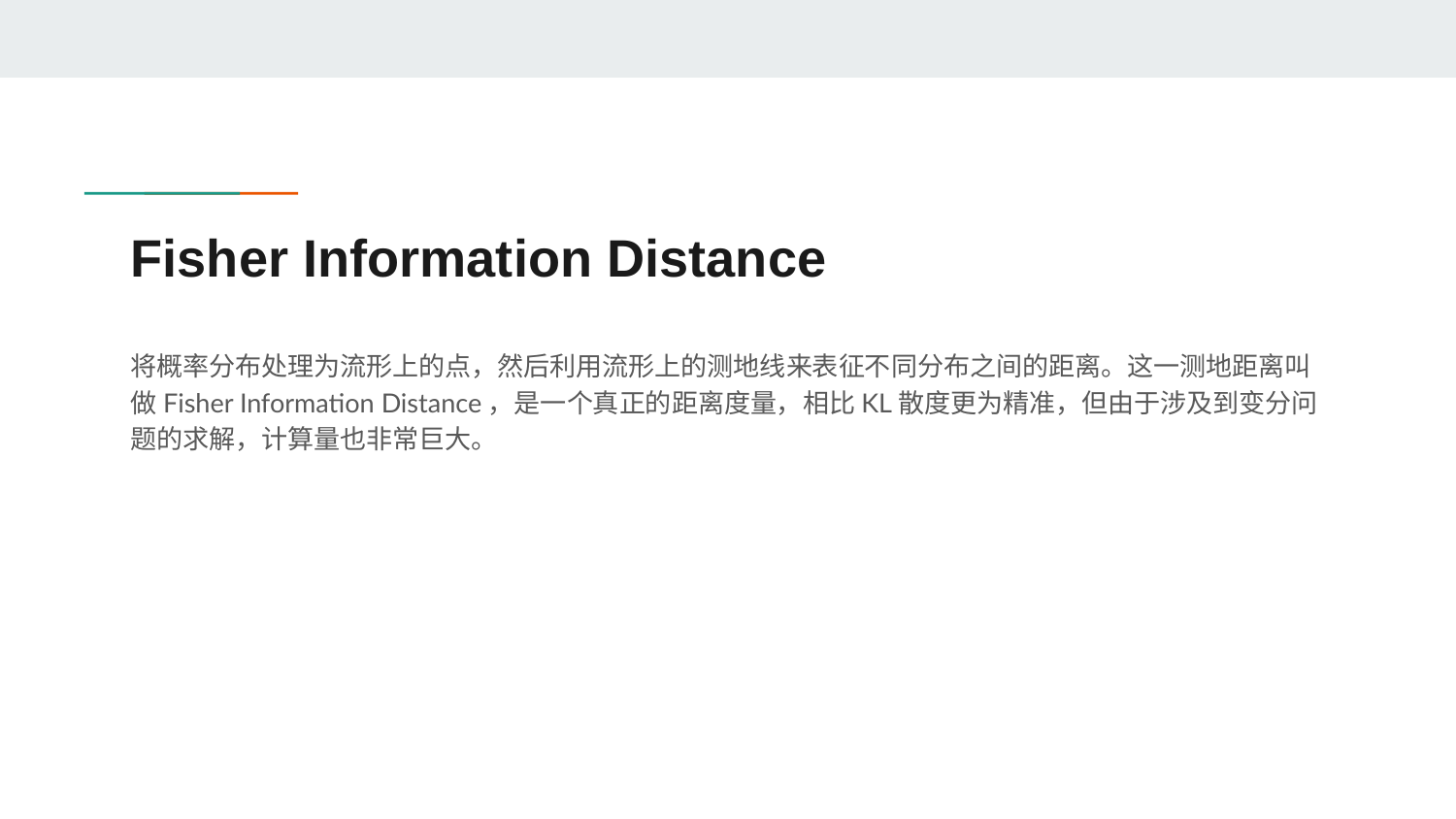

# Fisher Information Distance
将概率分布处理为流形上的点，然后利用流形上的测地线来表征不同分布之间的距离。这一测地距离叫做Fisher Information Distance，是一个真正的距离度量，相比KL散度更为精准，但由于涉及到变分问题的求解，计算量也非常巨大。